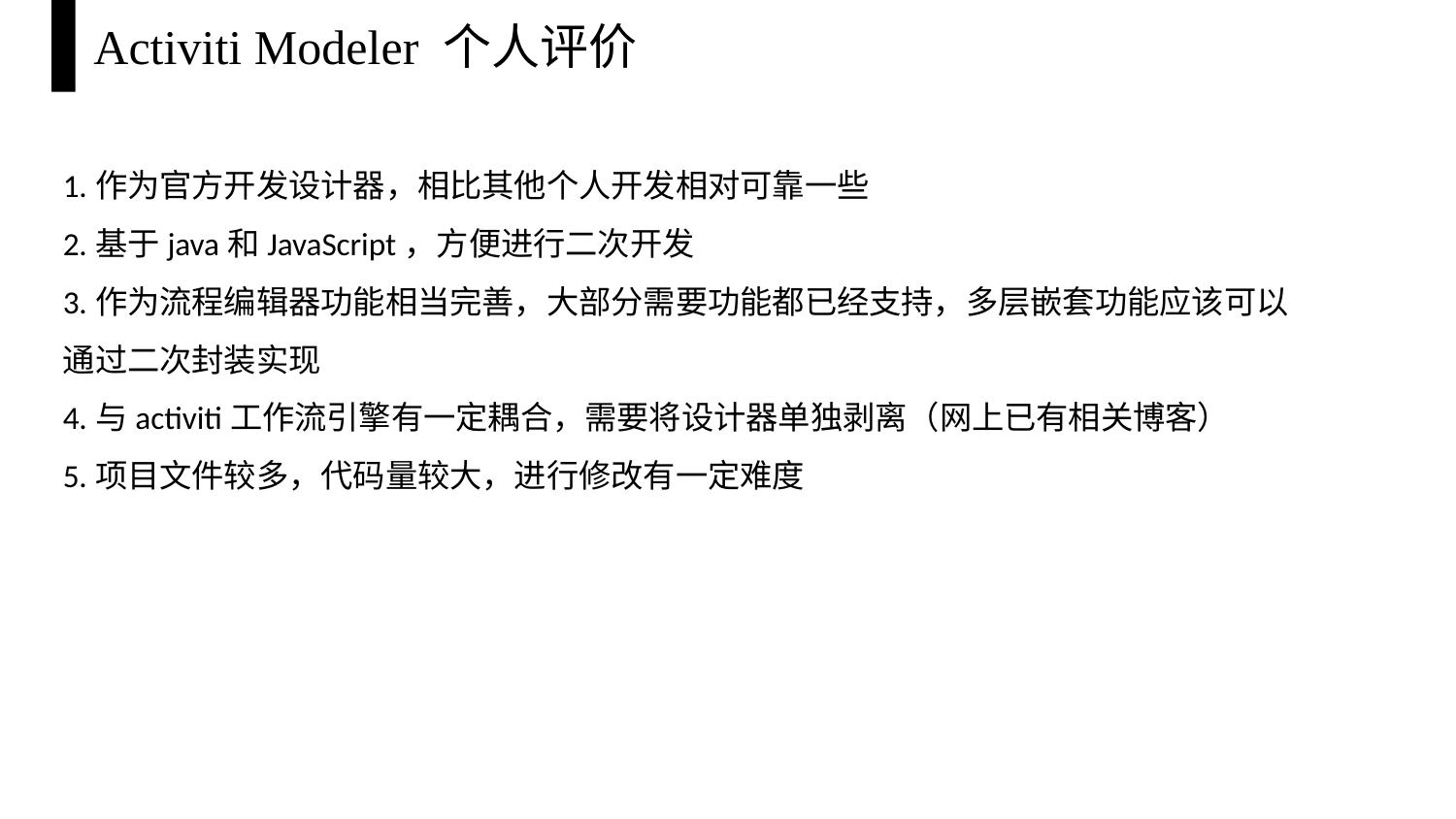

Activiti Modeler 个人评价
1.作为官方开发设计器，相比其他个人开发相对可靠一些
2.基于java和JavaScript，方便进行二次开发
3.作为流程编辑器功能相当完善，大部分需要功能都已经支持，多层嵌套功能应该可以通过二次封装实现
4.与activiti工作流引擎有一定耦合，需要将设计器单独剥离（网上已有相关博客）
5.项目文件较多，代码量较大，进行修改有一定难度